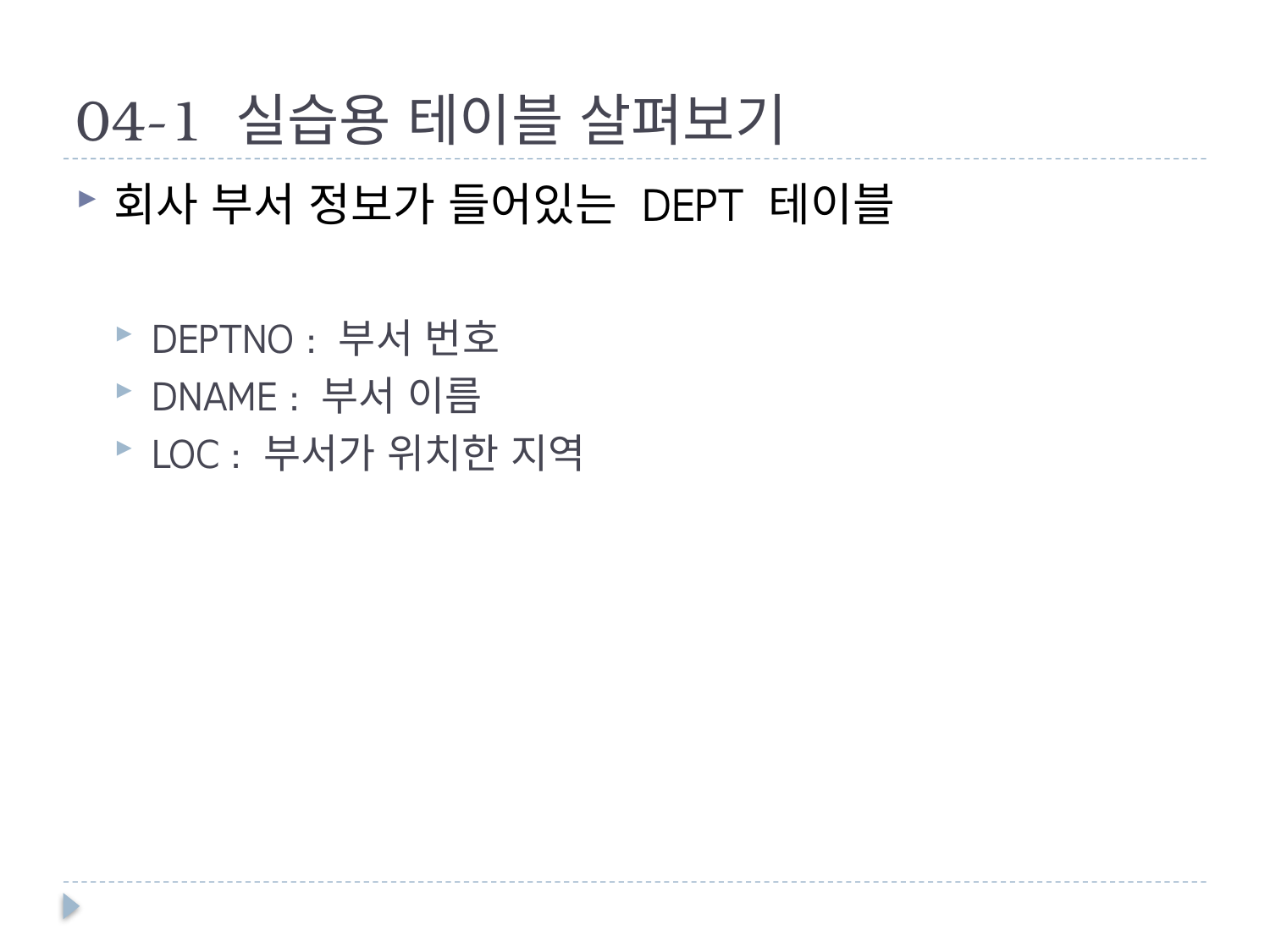

# 04-1 실습용 테이블 살펴보기
회사 부서 정보가 들어있는 DEPT 테이블

DEPTNO : 부서 번호
DNAME : 부서 이름
LOC : 부서가 위치한 지역